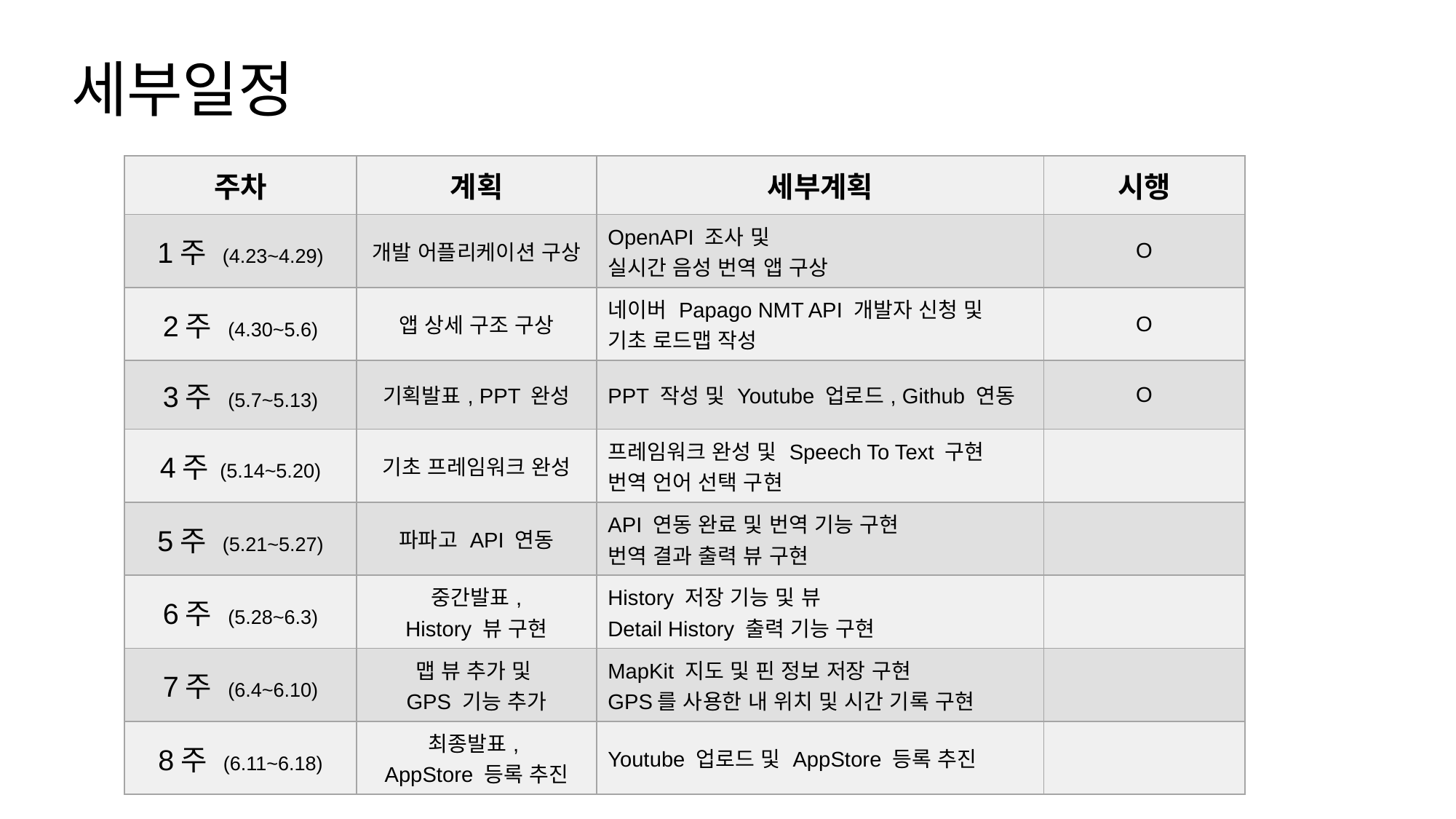

세부일정
| 주차 | 계획 | 세부계획 | 시행 |
| --- | --- | --- | --- |
| 1주 (4.23~4.29) | 개발 어플리케이션 구상 | OpenAPI 조사 및 실시간 음성 번역 앱 구상 | O |
| 2주 (4.30~5.6) | 앱 상세 구조 구상 | 네이버 Papago NMT API 개발자 신청 및 기초 로드맵 작성 | O |
| 3주 (5.7~5.13) | 기획발표, PPT 완성 | PPT 작성 및 Youtube 업로드, Github 연동 | O |
| 4주 (5.14~5.20) | 기초 프레임워크 완성 | 프레임워크 완성 및 Speech To Text 구현 번역 언어 선택 구현 |  |
| 5주 (5.21~5.27) | 파파고 API 연동 | API 연동 완료 및 번역 기능 구현 번역 결과 출력 뷰 구현 |  |
| 6주 (5.28~6.3) | 중간발표, History 뷰 구현 | History 저장 기능 및 뷰 Detail History 출력 기능 구현 |  |
| 7주 (6.4~6.10) | 맵 뷰 추가 및 GPS 기능 추가 | MapKit 지도 및 핀 정보 저장 구현 GPS를 사용한 내 위치 및 시간 기록 구현 |  |
| 8주 (6.11~6.18) | 최종발표, AppStore 등록 추진 | Youtube 업로드 및 AppStore 등록 추진 |  |